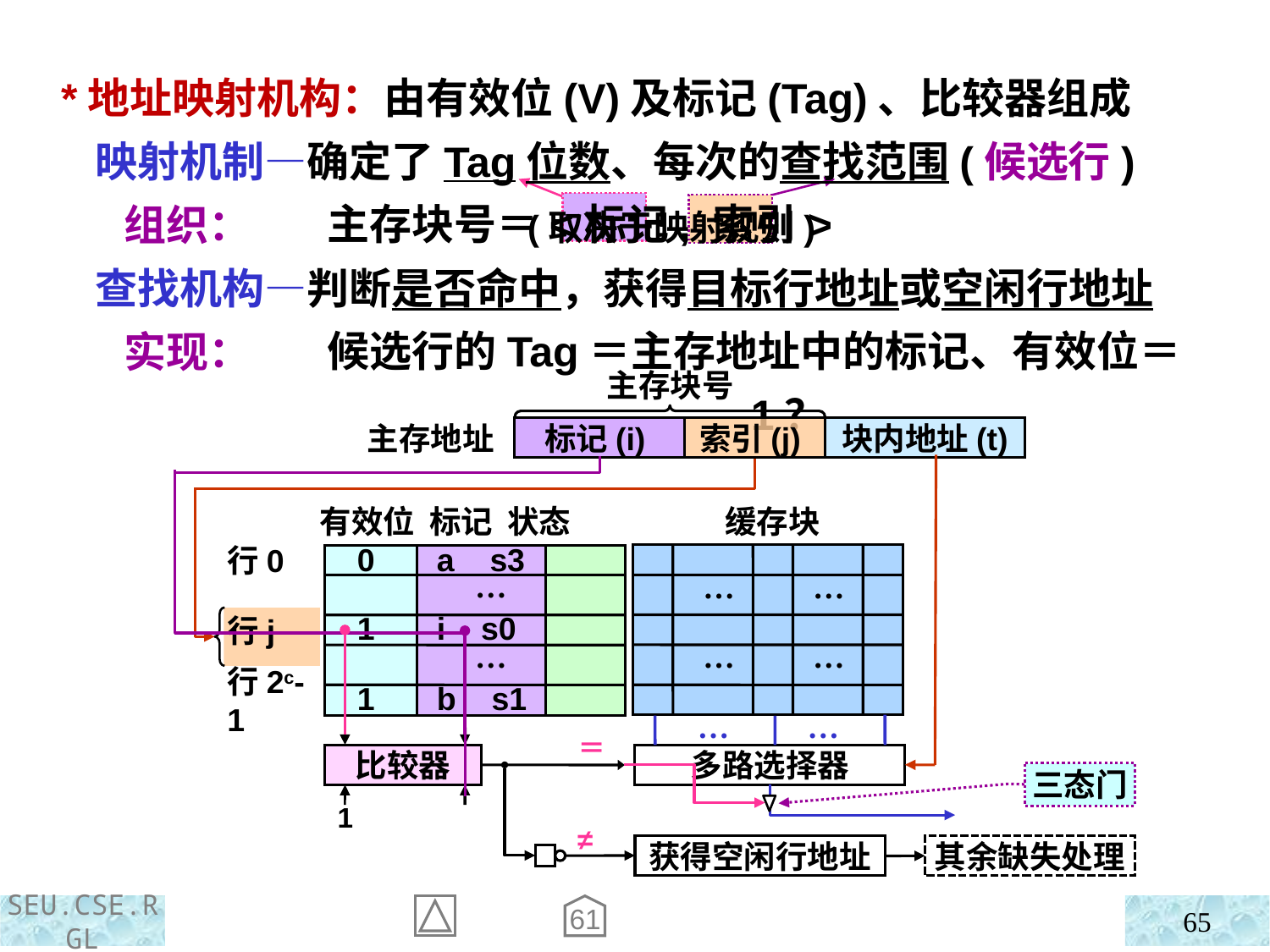

*地址映射机构：由有效位(V)及标记(Tag)、比较器组成
     映射机制—确定了Tag位数、每次的查找范围(候选行)
        组织：                            (取决于映射规则)
     查找机构—判断是否命中，获得目标行地址或空闲行地址
        实现：
主存块号＝<标记, 索引>

候选行的Tag＝主存地址中的标记、有效位＝1？

主存块号
主存地址
标记(i)
索引(j)
块内地址(t)
…
…

多路选择器

有效位  标记  状态
缓存块
行0
0       a    s3

…
…
…

1       i    s0

行j

…
…
…

1       b    s1

行2c-1

＝
比较器

1
≠

三态门
获得空闲行地址
其余缺失处理
61
65